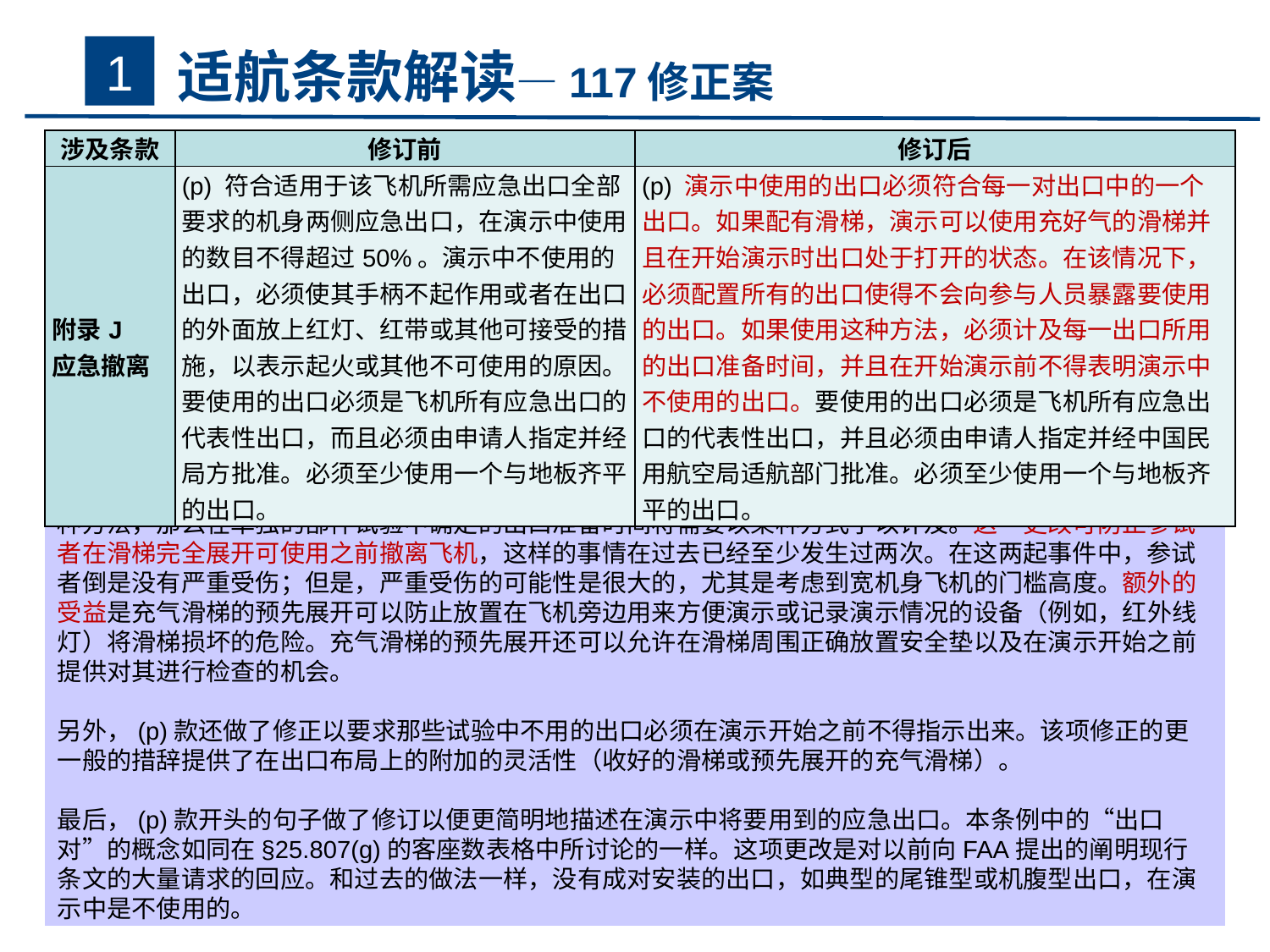

# 适航条款解读—117修正案
1
| 涉及条款 | 修订前 | 修订后 |
| --- | --- | --- |
| 附录J 应急撤离 | (p) 符合适用于该飞机所需应急出口全部要求的机身两侧应急出口，在演示中使用的数目不得超过50%。演示中不使用的出口，必须使其手柄不起作用或者在出口的外面放上红灯、红带或其他可接受的措施，以表示起火或其他不可使用的原因。要使用的出口必须是飞机所有应急出口的代表性出口，而且必须由申请人指定并经局方批准。必须至少使用一个与地板齐平的出口。 | (p) 演示中使用的出口必须符合每一对出口中的一个出口。如果配有滑梯，演示可以使用充好气的滑梯并且在开始演示时出口处于打开的状态。在该情况下，必须配置所有的出口使得不会向参与人员暴露要使用的出口。如果使用这种方法，必须计及每一出口所用的出口准备时间，并且在开始演示前不得表明演示中不使用的出口。要使用的出口必须是飞机所有应急出口的代表性出口，并且必须由申请人指定并经中国民用航空局适航部门批准。必须至少使用一个与地板齐平的出口。 |
附录J的(p)款做了修正，允许带有充气滑梯的应急出口在演示开始之前使滑梯展开好备用。如果使用这种方法，那么在单独的部件试验中确定的出口准备时间将需要以某种方式予以计及。这一更改可防止参试者在滑梯完全展开可使用之前撤离飞机，这样的事情在过去已经至少发生过两次。在这两起事件中，参试者倒是没有严重受伤；但是，严重受伤的可能性是很大的，尤其是考虑到宽机身飞机的门槛高度。额外的受益是充气滑梯的预先展开可以防止放置在飞机旁边用来方便演示或记录演示情况的设备（例如，红外线灯）将滑梯损坏的危险。充气滑梯的预先展开还可以允许在滑梯周围正确放置安全垫以及在演示开始之前提供对其进行检查的机会。

另外，(p)款还做了修正以要求那些试验中不用的出口必须在演示开始之前不得指示出来。该项修正的更一般的措辞提供了在出口布局上的附加的灵活性（收好的滑梯或预先展开的充气滑梯）。

最后，(p)款开头的句子做了修订以便更简明地描述在演示中将要用到的应急出口。本条例中的“出口对”的概念如同在§25.807(g)的客座数表格中所讨论的一样。这项更改是对以前向FAA提出的阐明现行条文的大量请求的回应。和过去的做法一样，没有成对安装的出口，如典型的尾锥型或机腹型出口，在演示中是不使用的。